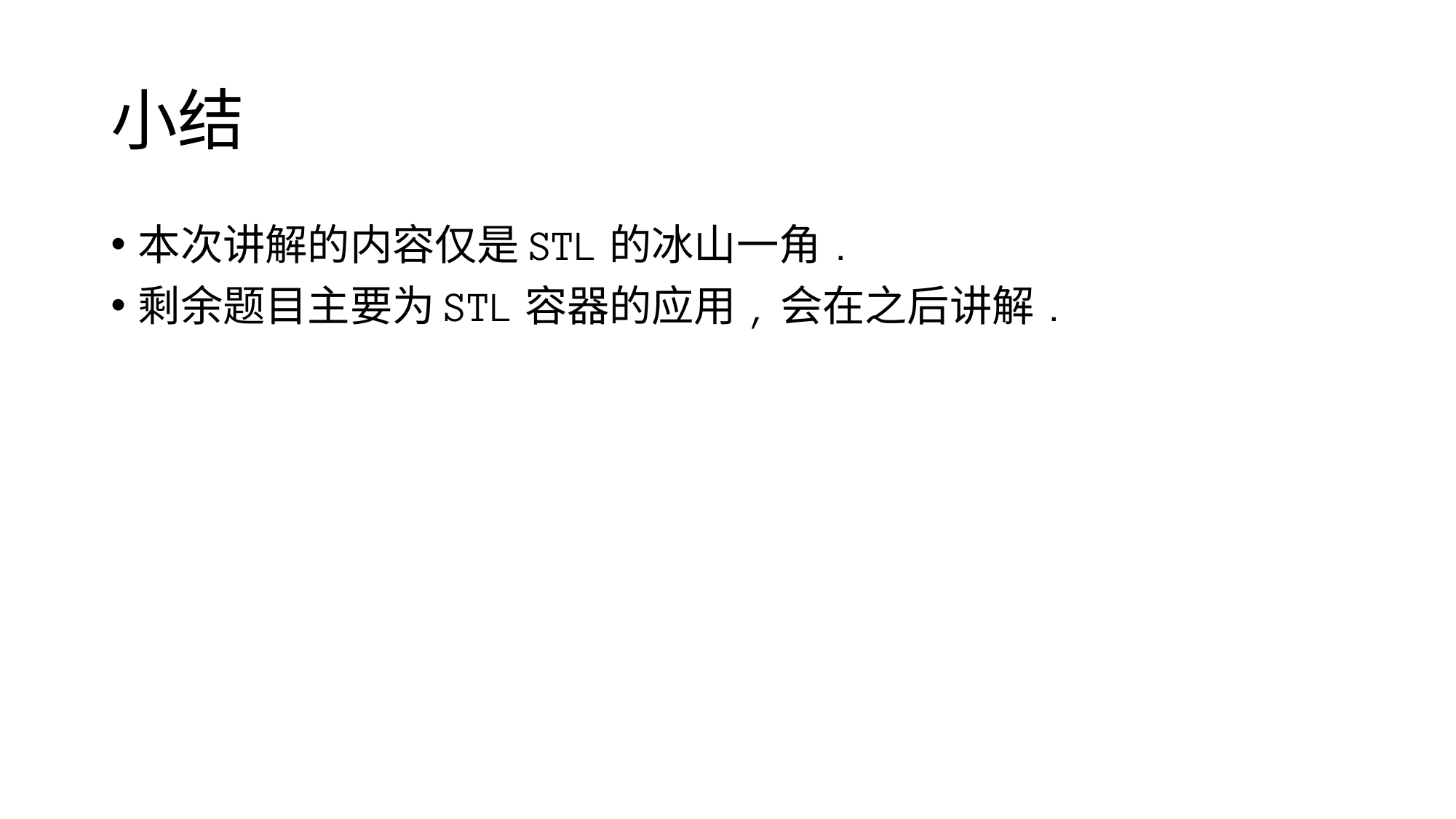

# 小结
本次讲解的内容仅是STL的冰山一角.
剩余题目主要为STL容器的应用,会在之后讲解.